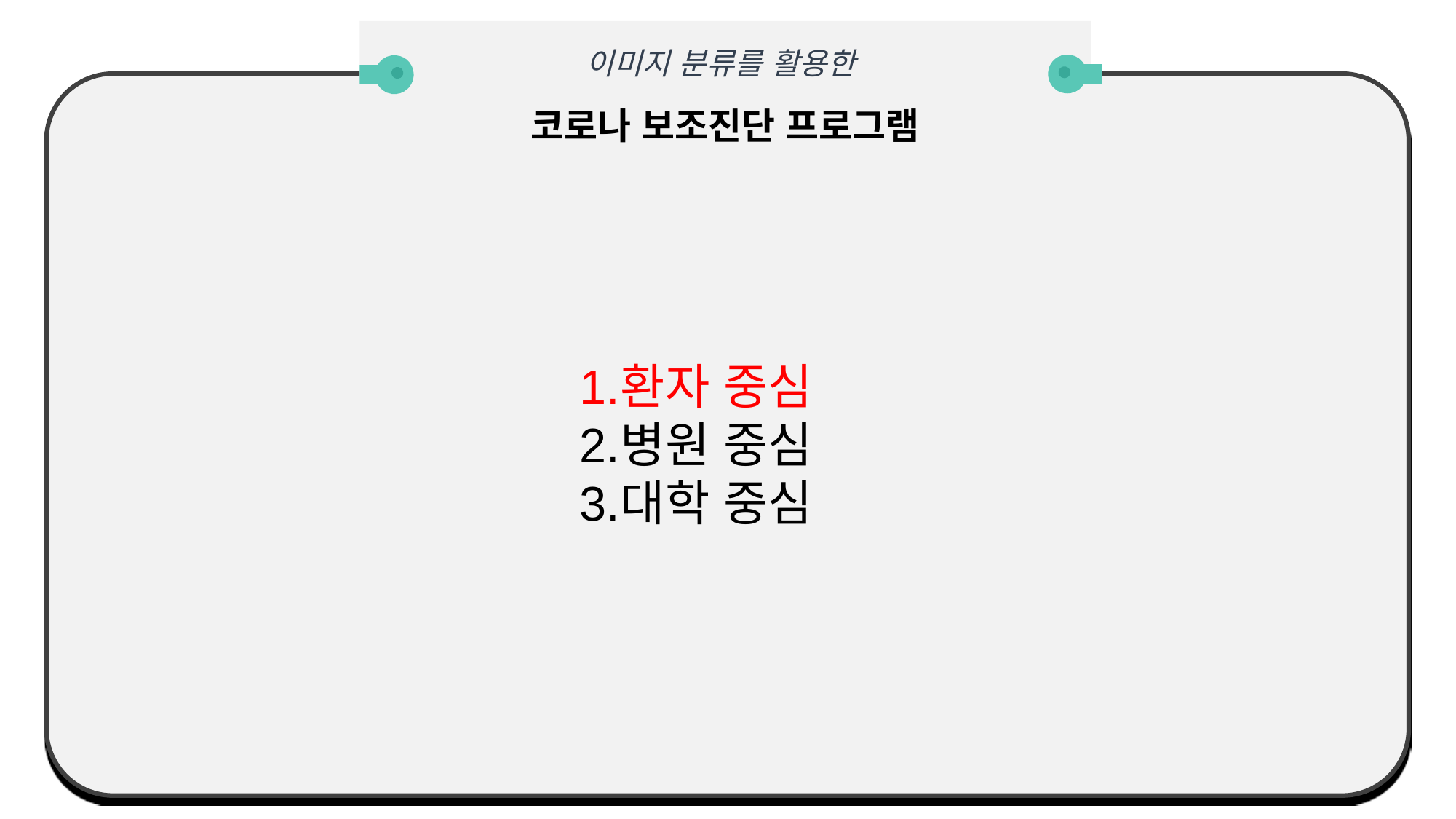

이미지 분류를 활용한
코로나 보조진단 프로그램

환자 중심
병원 중심
대학 중심